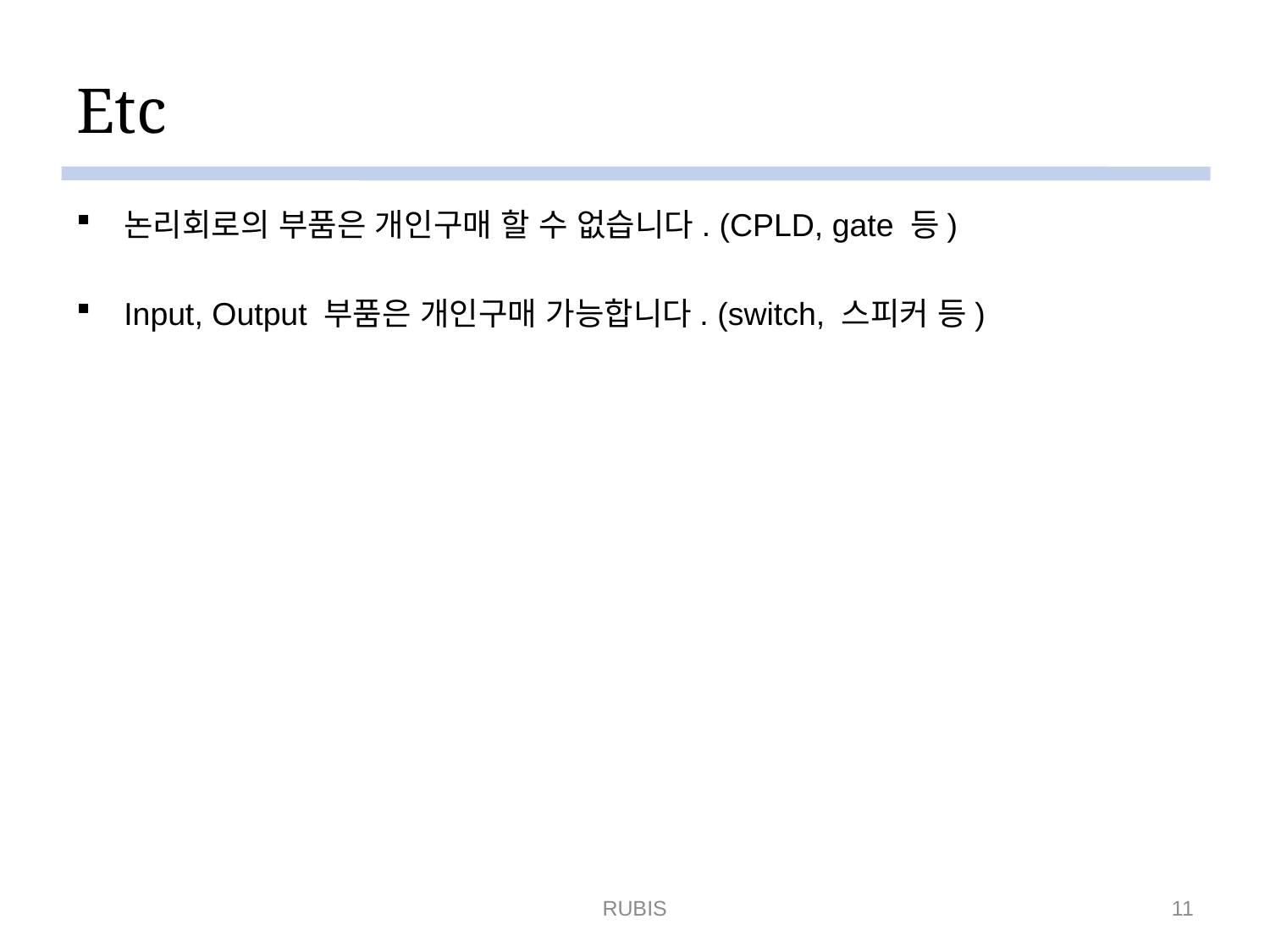

# Etc
논리회로의 부품은 개인구매 할 수 없습니다. (CPLD, gate 등)

Input, Output 부품은 개인구매 가능합니다. (switch, 스피커 등)

RUBIS
11